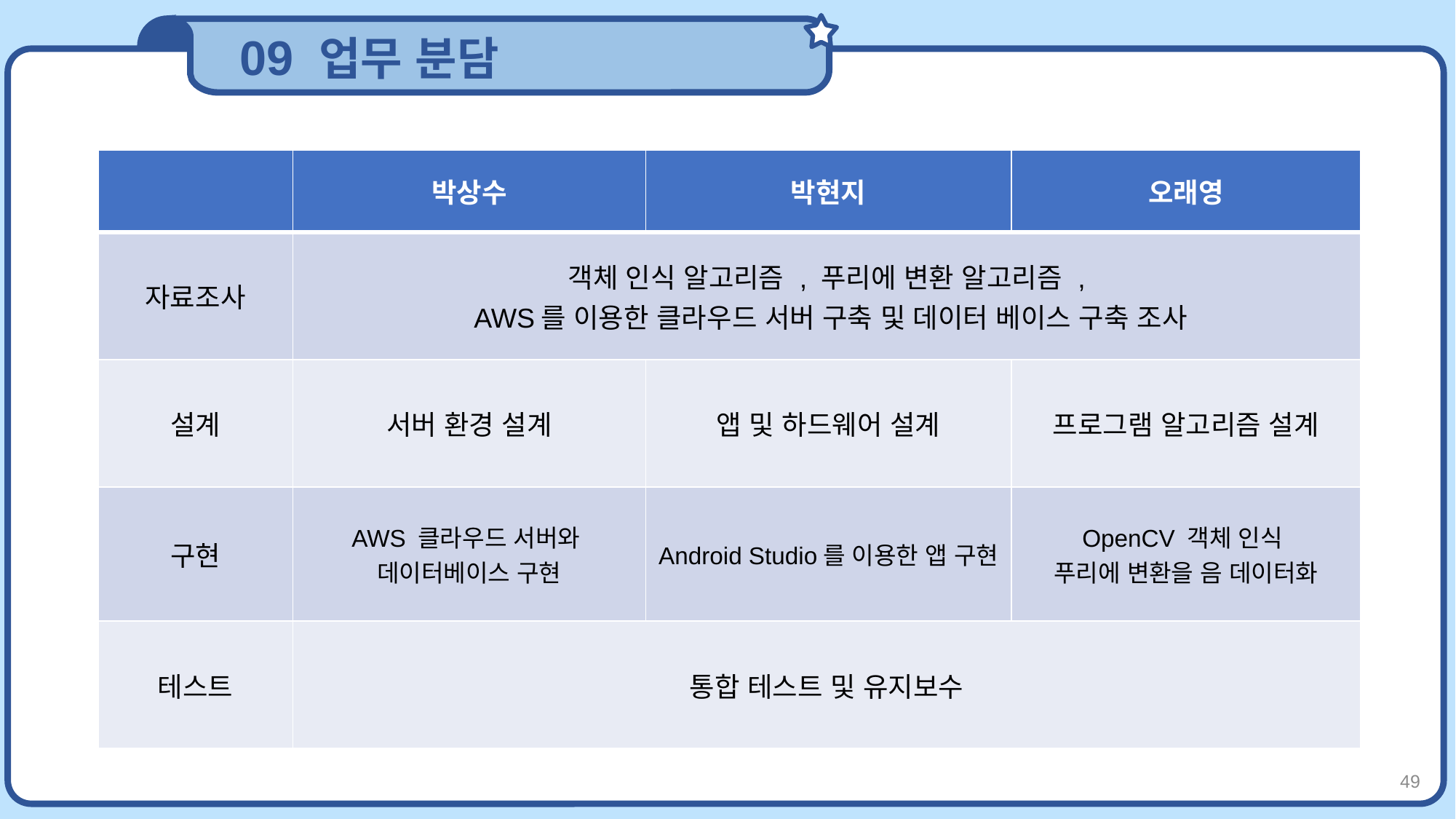

09 업무 분담

|  | 박상수 | 박현지 | 오래영 |
| --- | --- | --- | --- |
| 자료조사 | 객체 인식 알고리즘 , 푸리에 변환 알고리즘 , AWS를 이용한 클라우드 서버 구축 및 데이터 베이스 구축 조사 |  |  |
| 설계 | 서버 환경 설계 | 앱 및 하드웨어 설계 | 프로그램 알고리즘 설계 |
| 구현 | AWS 클라우드 서버와 데이터베이스 구현 | Android Studio를 이용한 앱 구현 | OpenCV 객체 인식 푸리에 변환을 음 데이터화 |
| 테스트 | 통합 테스트 및 유지보수 |  |  |
49